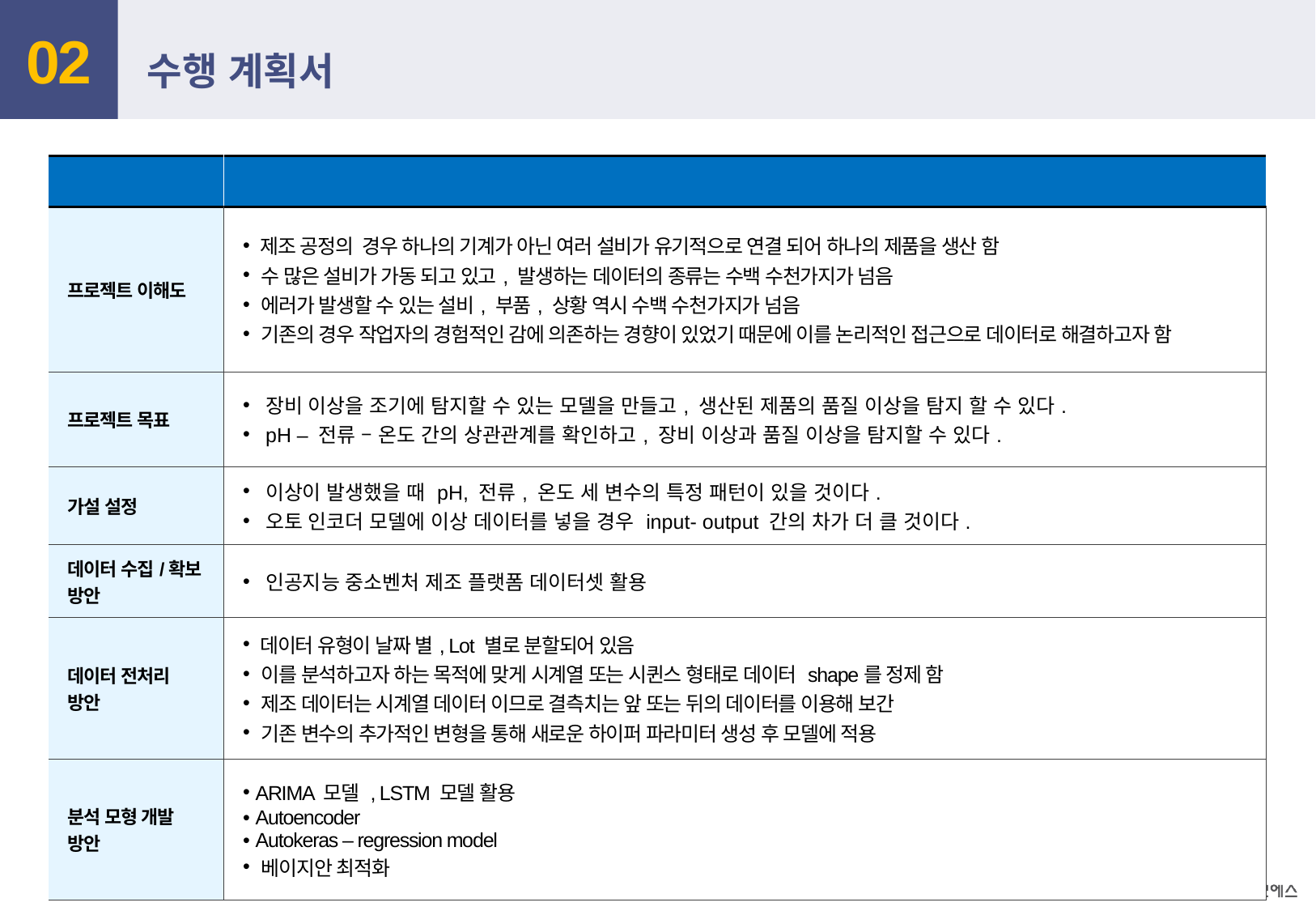

02
# 수행 계획서
| 항목 |  |
| --- | --- |
| 프로젝트 이해도 | 제조 공정의 경우 하나의 기계가 아닌 여러 설비가 유기적으로 연결 되어 하나의 제품을 생산 함 수 많은 설비가 가동 되고 있고, 발생하는 데이터의 종류는 수백 수천가지가 넘음 에러가 발생할 수 있는 설비, 부품, 상황 역시 수백 수천가지가 넘음 기존의 경우 작업자의 경험적인 감에 의존하는 경향이 있었기 때문에 이를 논리적인 접근으로 데이터로 해결하고자 함 |
| 프로젝트 목표 | 장비 이상을 조기에 탐지할 수 있는 모델을 만들고, 생산된 제품의 품질 이상을 탐지 할 수 있다. pH – 전류 – 온도 간의 상관관계를 확인하고, 장비 이상과 품질 이상을 탐지할 수 있다. |
| 가설 설정 | 이상이 발생했을 때 pH, 전류, 온도 세 변수의 특정 패턴이 있을 것이다. 오토 인코더 모델에 이상 데이터를 넣을 경우 input- output 간의 차가 더 클 것이다. |
| 데이터 수집/확보 방안 | 인공지능 중소벤처 제조 플랫폼 데이터셋 활용 |
| 데이터 전처리 방안 | 데이터 유형이 날짜 별, Lot 별로 분할되어 있음 이를 분석하고자 하는 목적에 맞게 시계열 또는 시퀸스 형태로 데이터 shape를 정제 함 제조 데이터는 시계열 데이터 이므로 결측치는 앞 또는 뒤의 데이터를 이용해 보간 기존 변수의 추가적인 변형을 통해 새로운 하이퍼 파라미터 생성 후 모델에 적용 |
| 분석 모형 개발 방안 | ARIMA 모델 , LSTM 모델 활용 Autoencoder Autokeras – regression model 베이지안 최적화 |